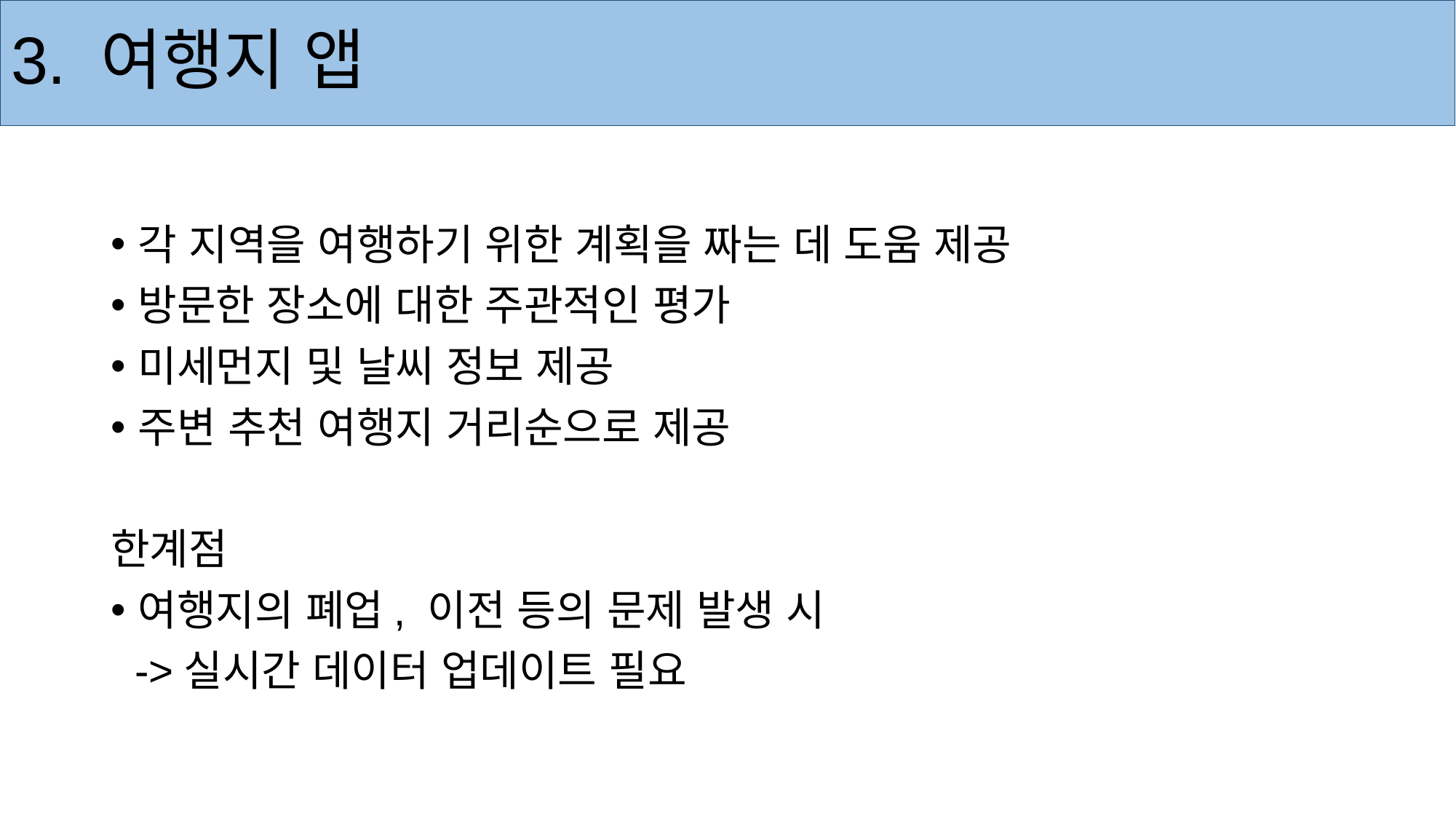

3. 여행지 앱
각 지역을 여행하기 위한 계획을 짜는 데 도움 제공
방문한 장소에 대한 주관적인 평가
미세먼지 및 날씨 정보 제공
주변 추천 여행지 거리순으로 제공

한계점
여행지의 폐업, 이전 등의 문제 발생 시
  ->실시간 데이터 업데이트 필요